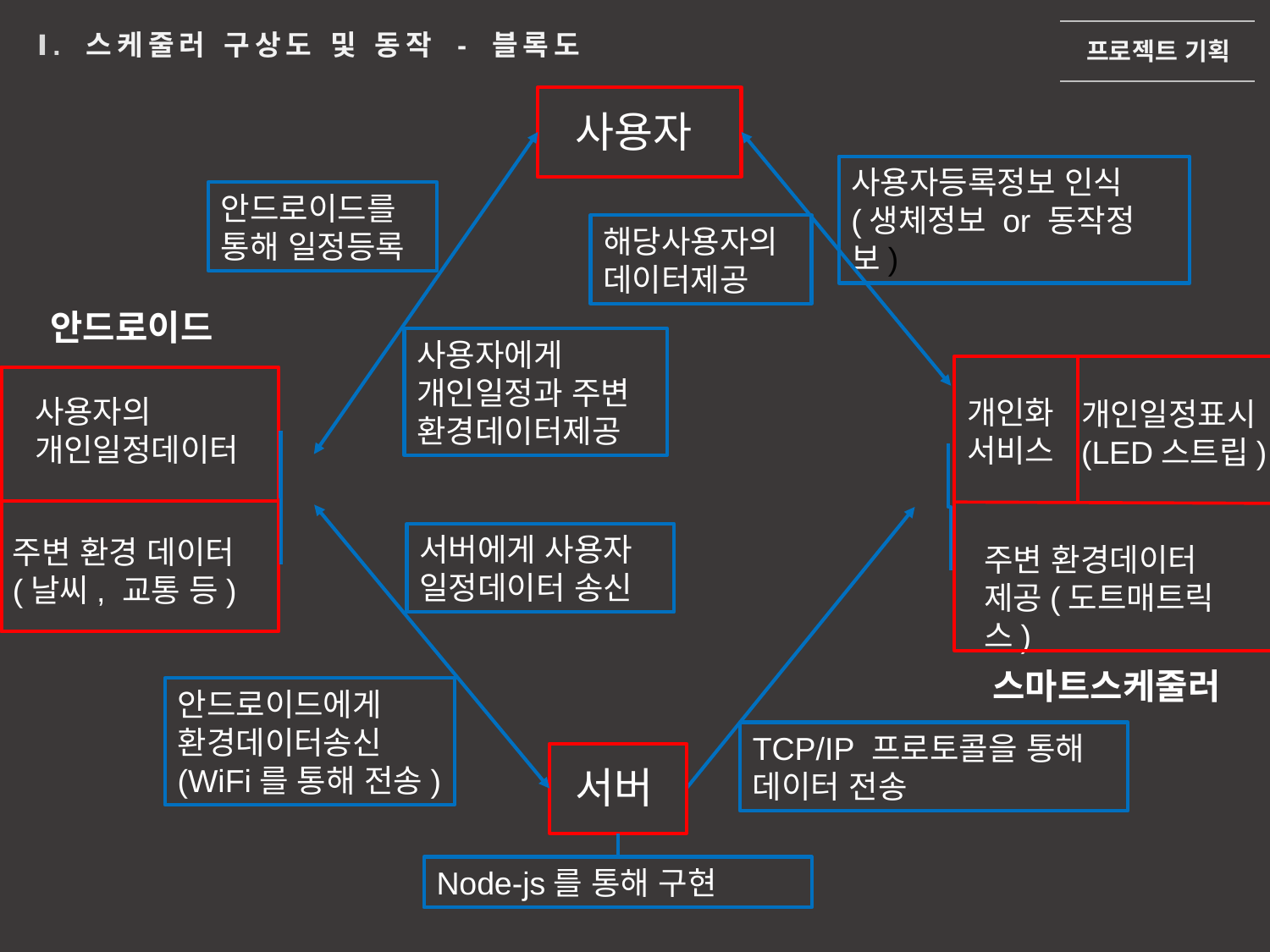

프로젝트 기획
Ⅰ. 스케줄러 구상도 및 동작 - 블록도

사용자
사용자등록정보 인식
(생체정보 or 동작정보)
안드로이드를 통해 일정등록
해당사용자의
데이터제공
안드로이드

사용자의
개인일정데이터
주변 환경 데이터(날씨, 교통 등)
사용자에게
개인일정과 주변
환경데이터제공
개인화
서비스
서버에게 사용자 일정데이터 송신
안드로이드에게 환경데이터송신
(WiFi를 통해 전송)
TCP/IP 프로토콜을 통해
데이터 전송

서버
Node-js를 통해 구현

스마트스케줄러
주변 환경데이터
제공(도트매트릭스)
개인일정표시
(LED스트립)